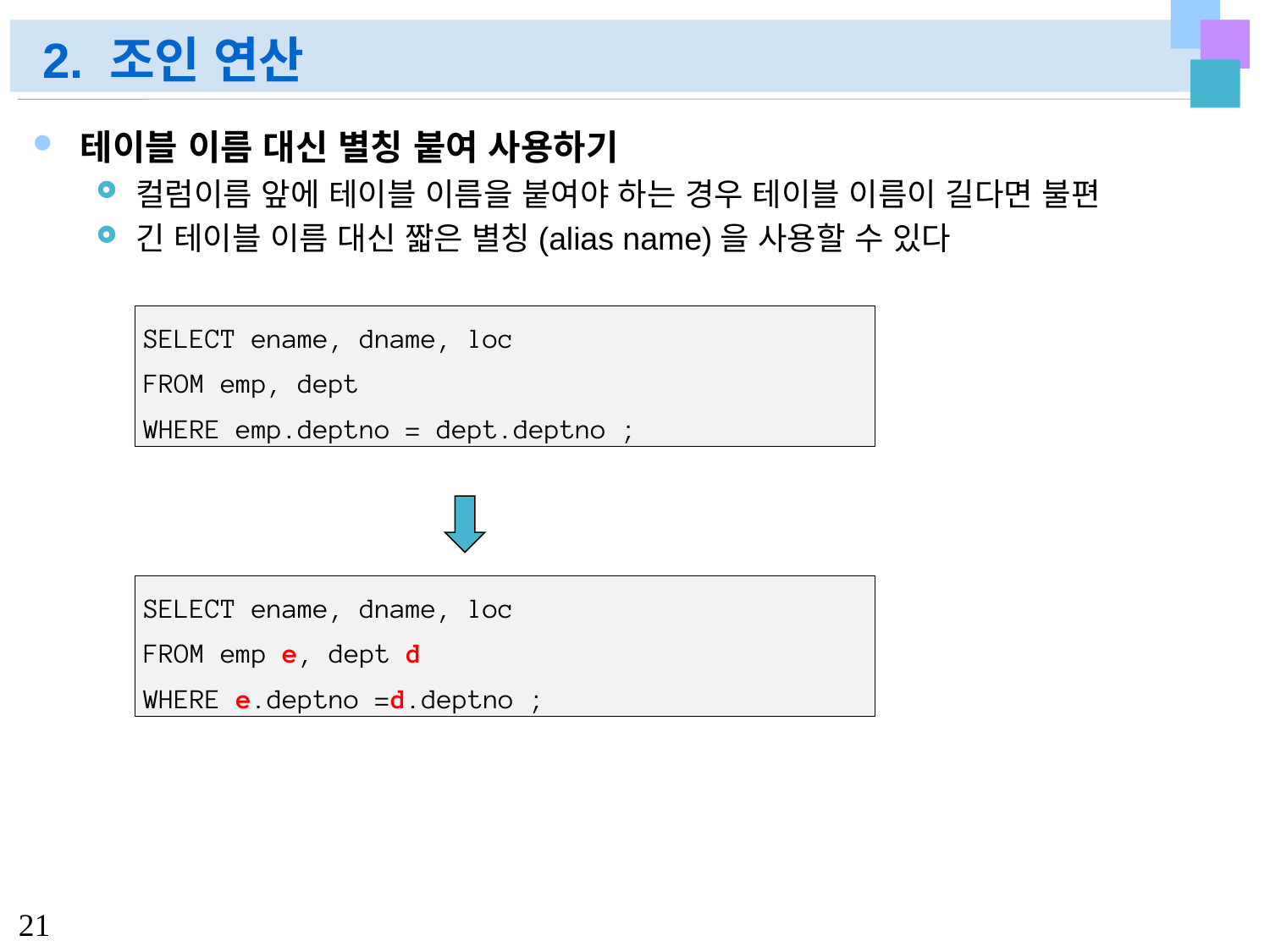

# 2. 조인 연산
테이블 이름 대신 별칭 붙여 사용하기
컬럼이름 앞에 테이블 이름을 붙여야 하는 경우 테이블 이름이 길다면 불편
긴 테이블 이름 대신 짧은 별칭(alias name)을 사용할 수 있다

| SELECT ename, dname, loc FROM emp, dept WHERE emp.deptno = dept.deptno ; |
| --- |

| SELECT ename, dname, loc FROM emp e, dept d WHERE e.deptno =d.deptno ; |
| --- |